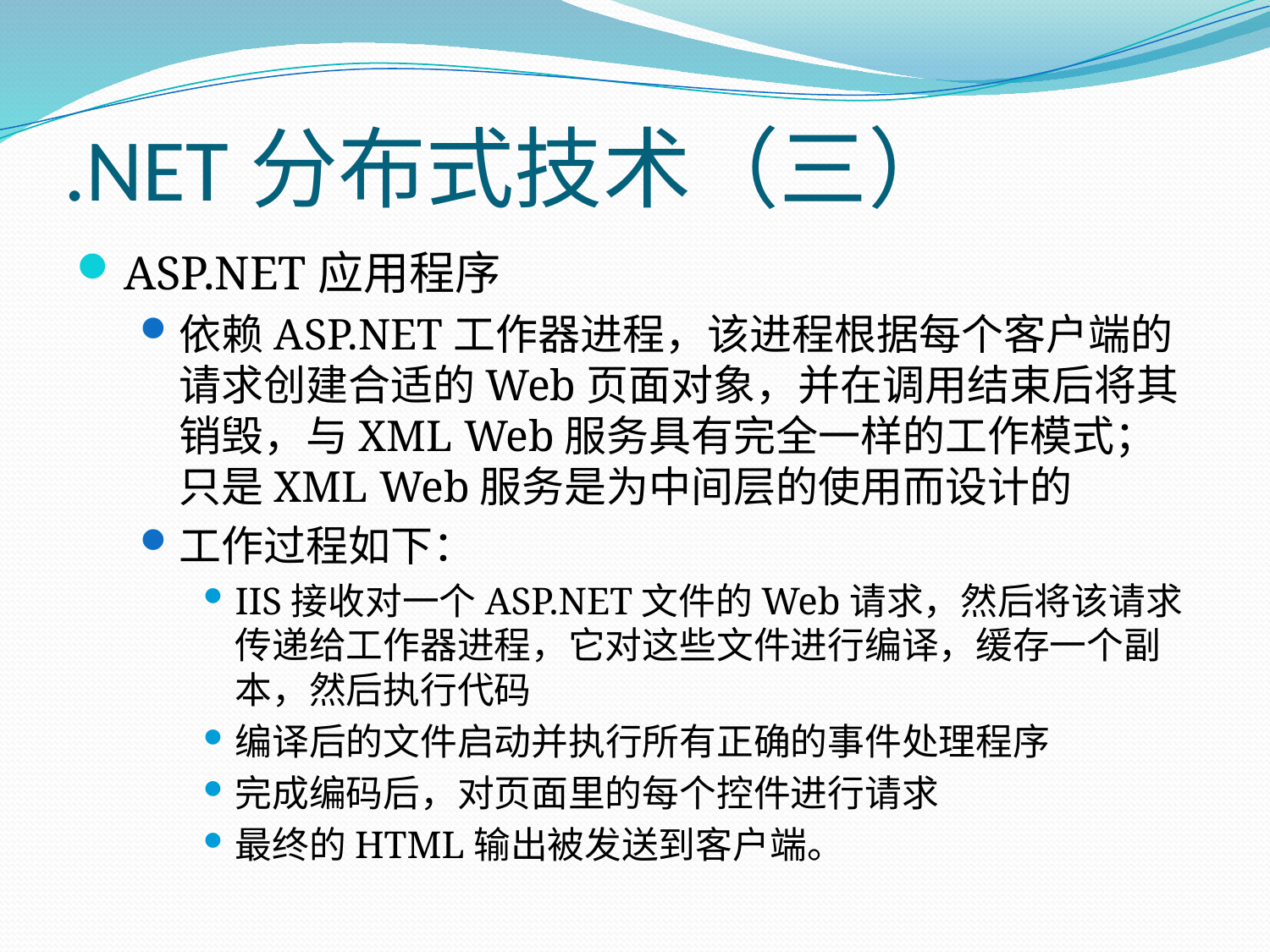

# .NET分布式技术（三）
ASP.NET应用程序
依赖ASP.NET工作器进程，该进程根据每个客户端的请求创建合适的Web页面对象，并在调用结束后将其销毁，与XML Web服务具有完全一样的工作模式；只是XML Web服务是为中间层的使用而设计的
工作过程如下：
IIS接收对一个ASP.NET文件的Web请求，然后将该请求传递给工作器进程，它对这些文件进行编译，缓存一个副本，然后执行代码
编译后的文件启动并执行所有正确的事件处理程序
完成编码后，对页面里的每个控件进行请求
最终的HTML输出被发送到客户端。